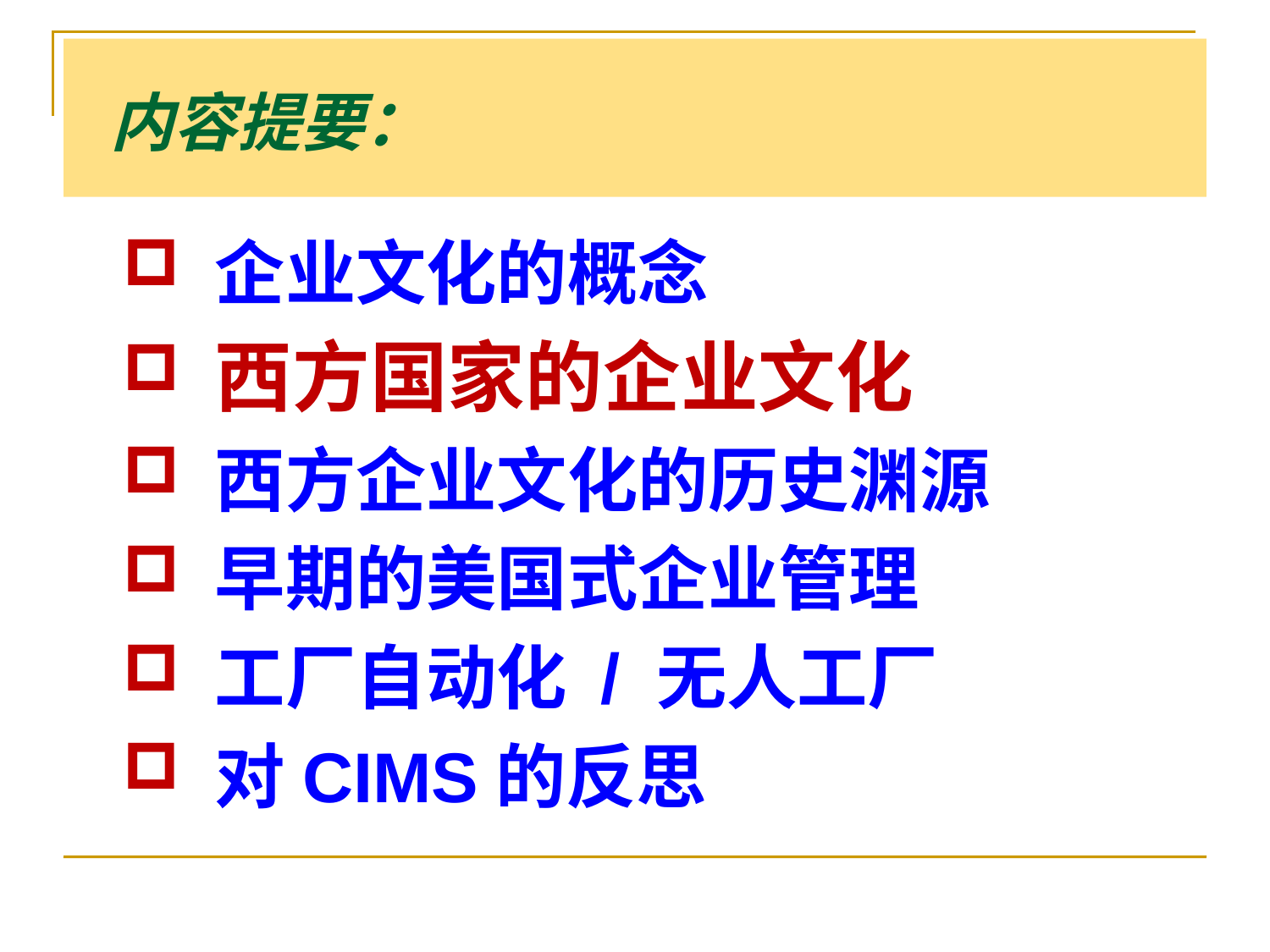

# 内容提要：
 企业文化的概念
 西方国家的企业文化
 西方企业文化的历史渊源
 早期的美国式企业管理
 工厂自动化 / 无人工厂
 对CIMS的反思

8